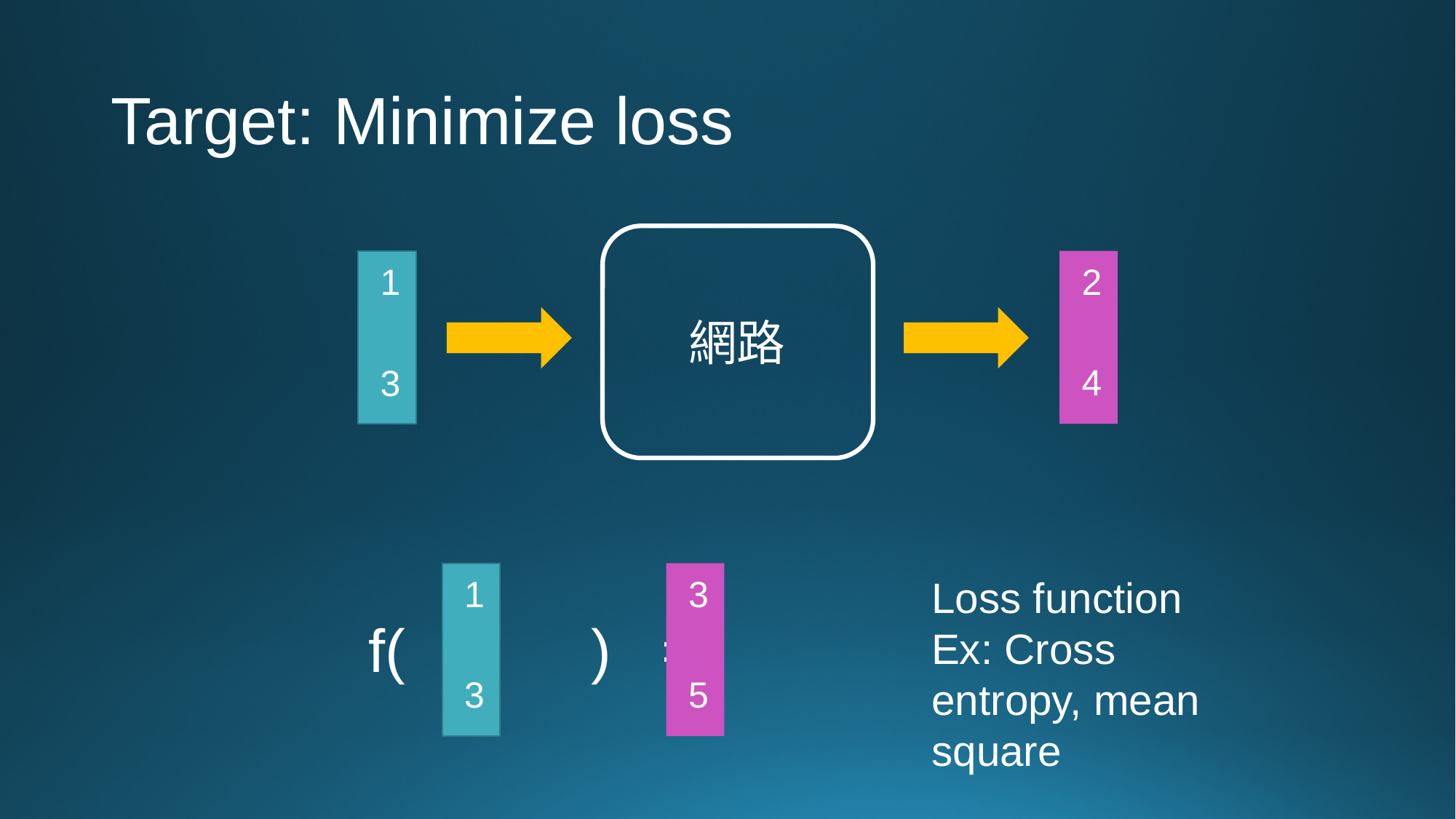

# Target: Minimize loss

2
1

網路

4
3

1
3
Loss function
Ex: Cross entropy, mean square
f(           )   =
3
5